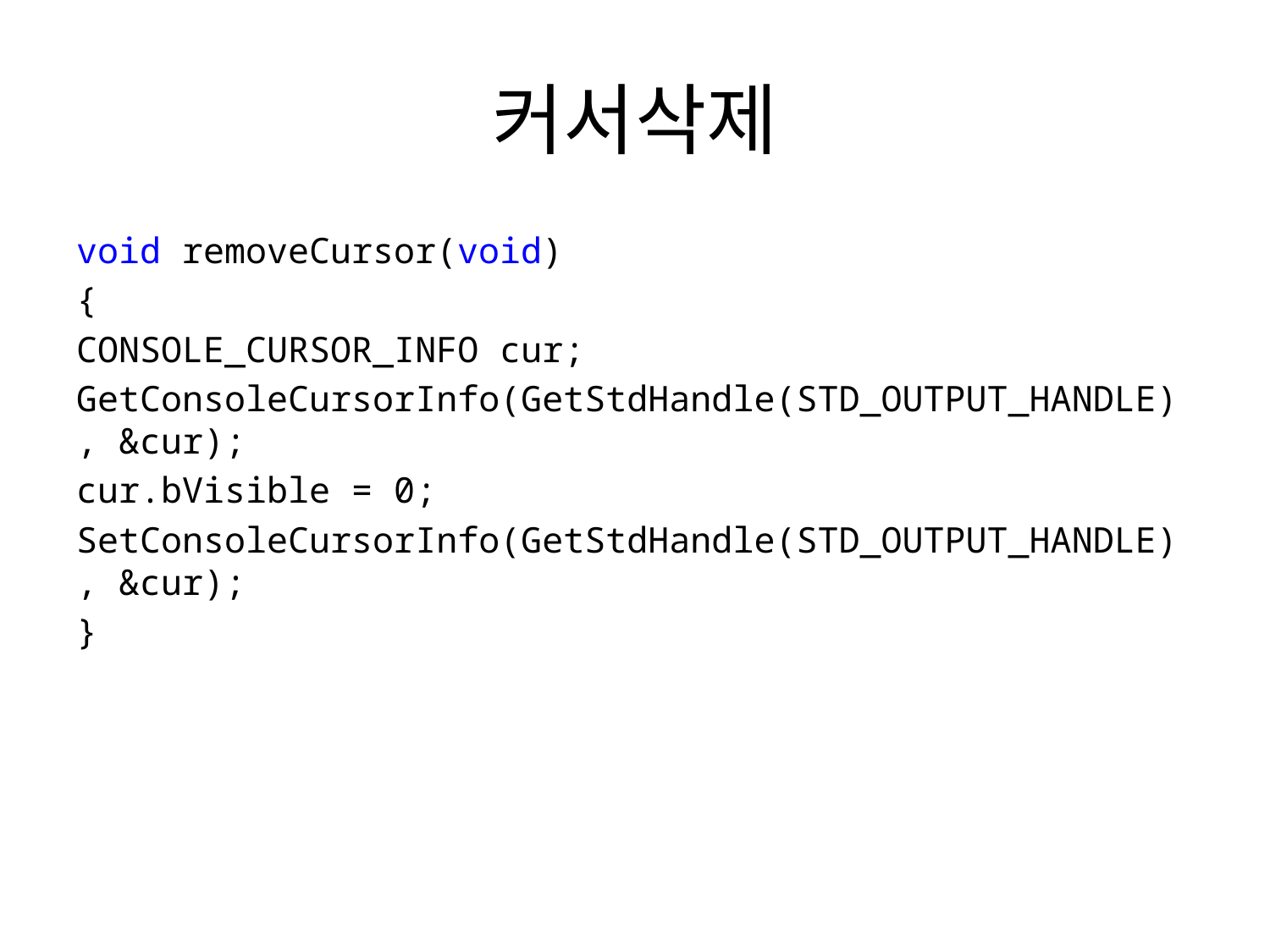

# 커서삭제
void removeCursor(void)
{
CONSOLE_CURSOR_INFO cur;
GetConsoleCursorInfo(GetStdHandle(STD_OUTPUT_HANDLE), &cur);
cur.bVisible = 0;
SetConsoleCursorInfo(GetStdHandle(STD_OUTPUT_HANDLE), &cur);
}